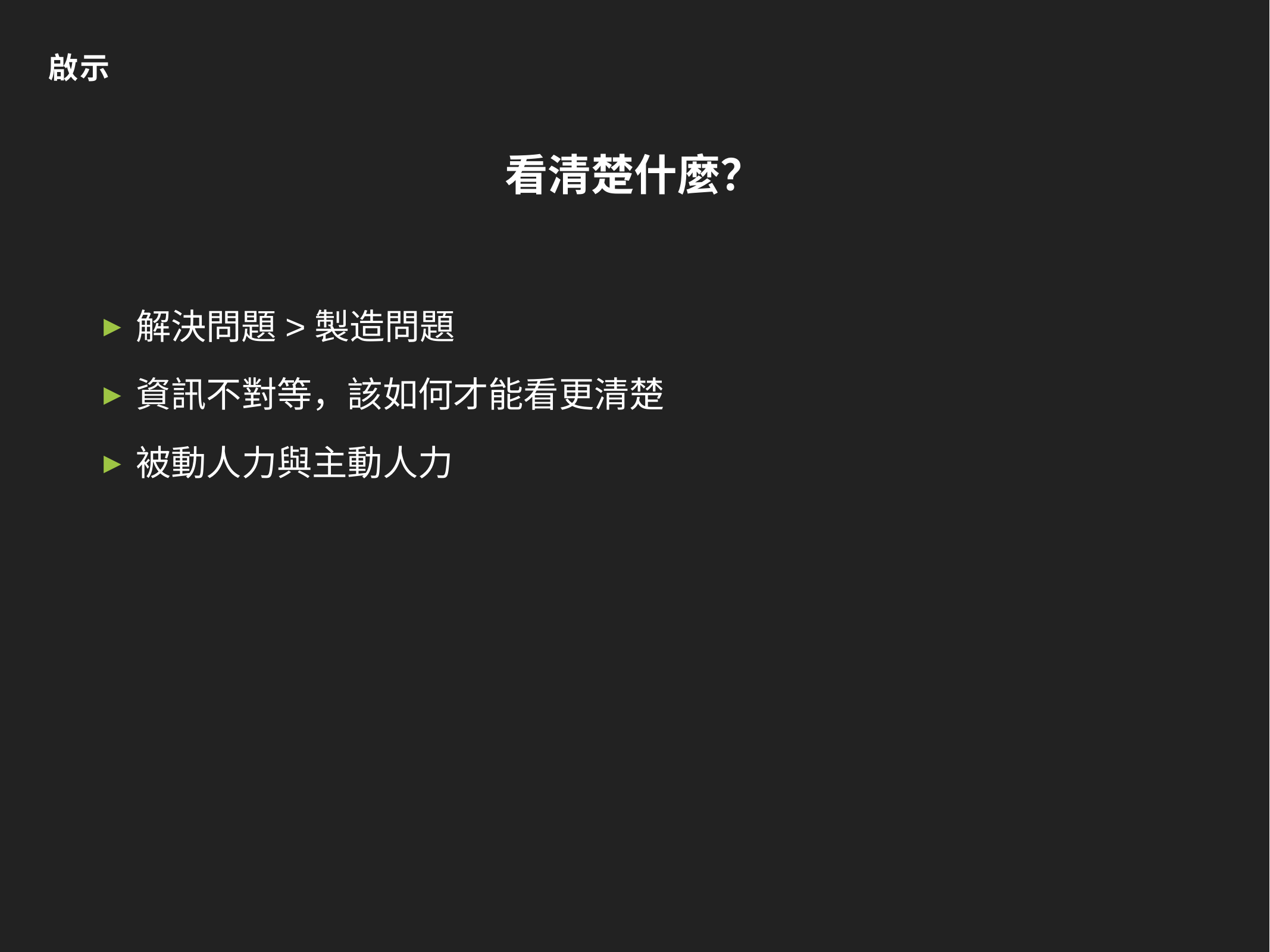

啟示
# 看清楚什麼？
解決問題>製造問題
資訊不對等，該如何才能看更清楚
被動人力與主動人力